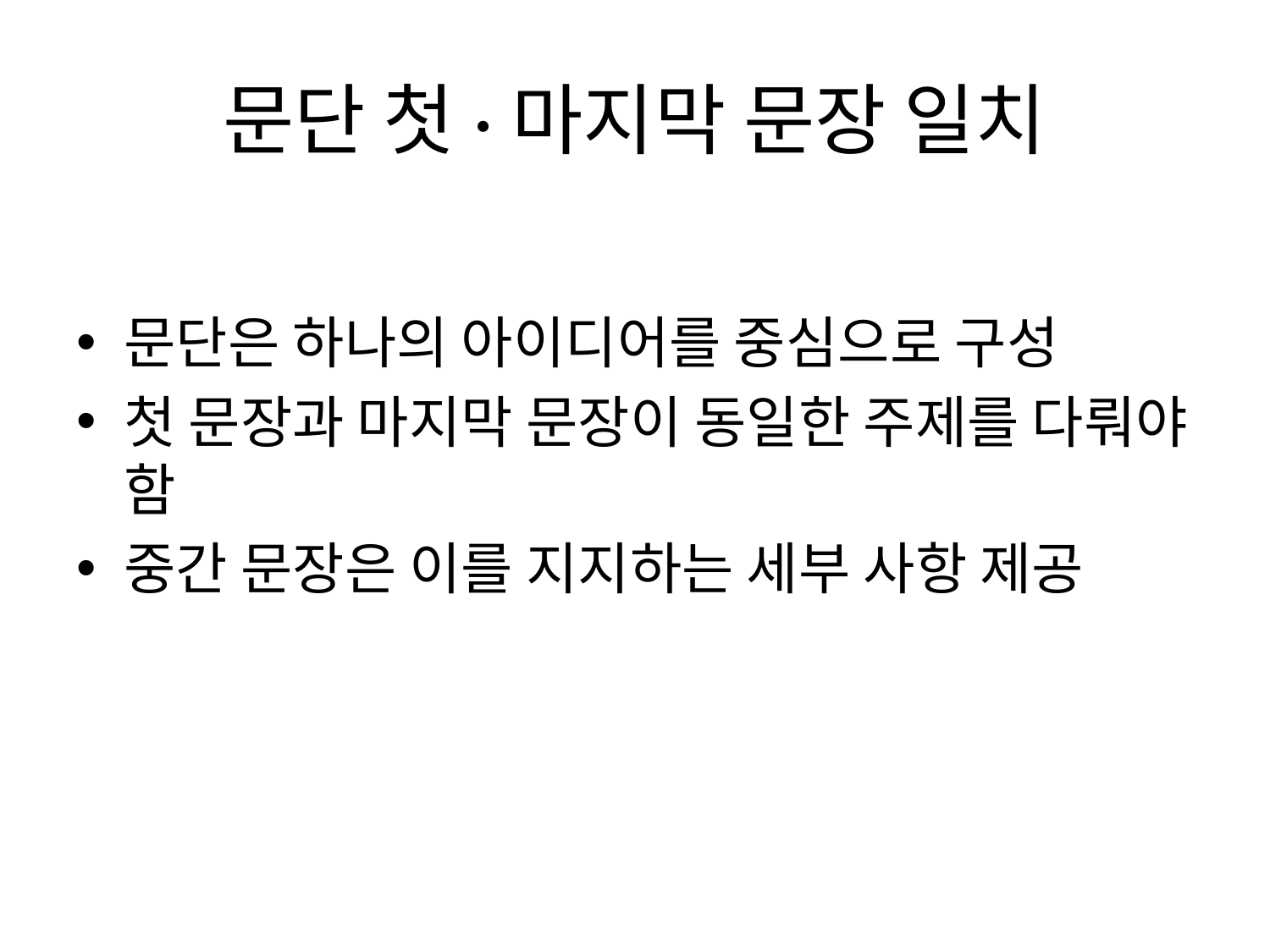

# 문단 첫·마지막 문장 일치

문단은 하나의 아이디어를 중심으로 구성
첫 문장과 마지막 문장이 동일한 주제를 다뤄야 함
중간 문장은 이를 지지하는 세부 사항 제공